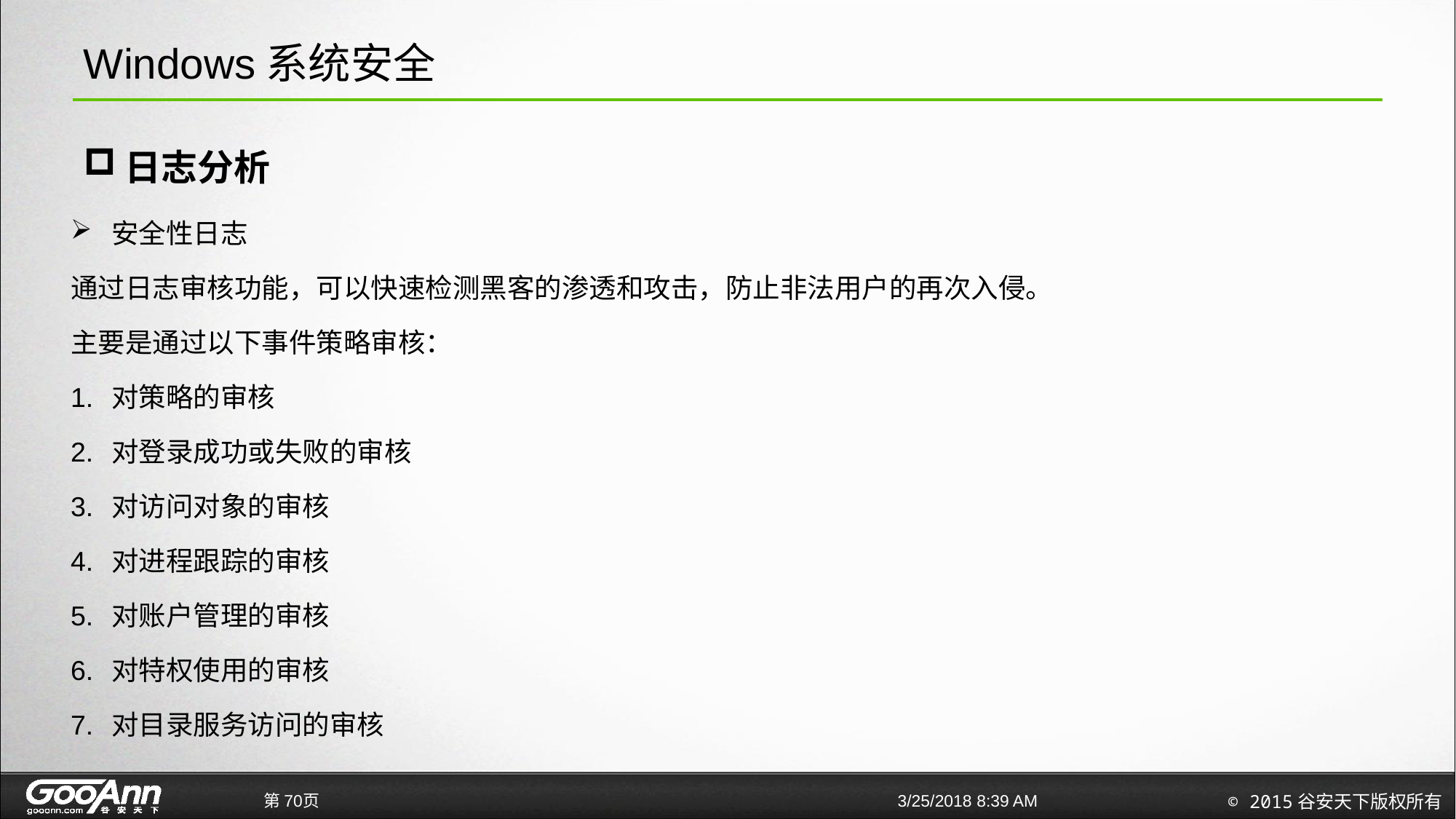

# Windows系统安全
日志分析
安全性日志
通过日志审核功能，可以快速检测黑客的渗透和攻击，防止非法用户的再次入侵。
主要是通过以下事件策略审核：
对策略的审核
对登录成功或失败的审核
对访问对象的审核
对进程跟踪的审核
对账户管理的审核
对特权使用的审核
对目录服务访问的审核